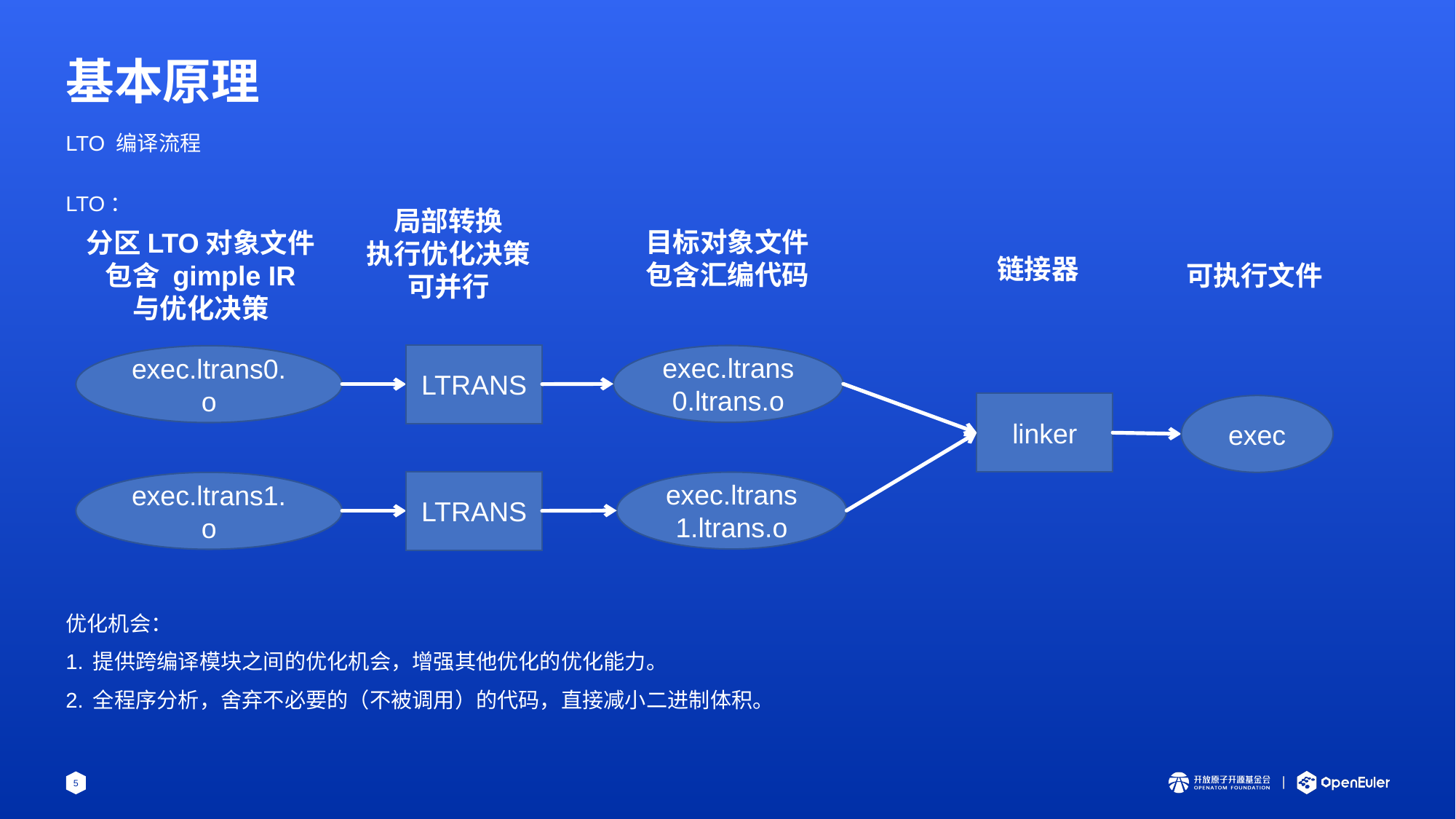

# 基本原理
LTO 编译流程
LTO：

优化机会：
提供跨编译模块之间的优化机会，增强其他优化的优化能力。
全程序分析，舍弃不必要的（不被调用）的代码，直接减小二进制体积。

局部转换
执行优化决策
可并行
目标对象文件
包含汇编代码
分区LTO对象文件
包含 gimple IR
与优化决策

链接器
可执行文件
LTRANS
exec.ltrans0.ltrans.o
exec.ltrans0.o
linker
exec
LTRANS
exec.ltrans1.ltrans.o
exec.ltrans1.o
5